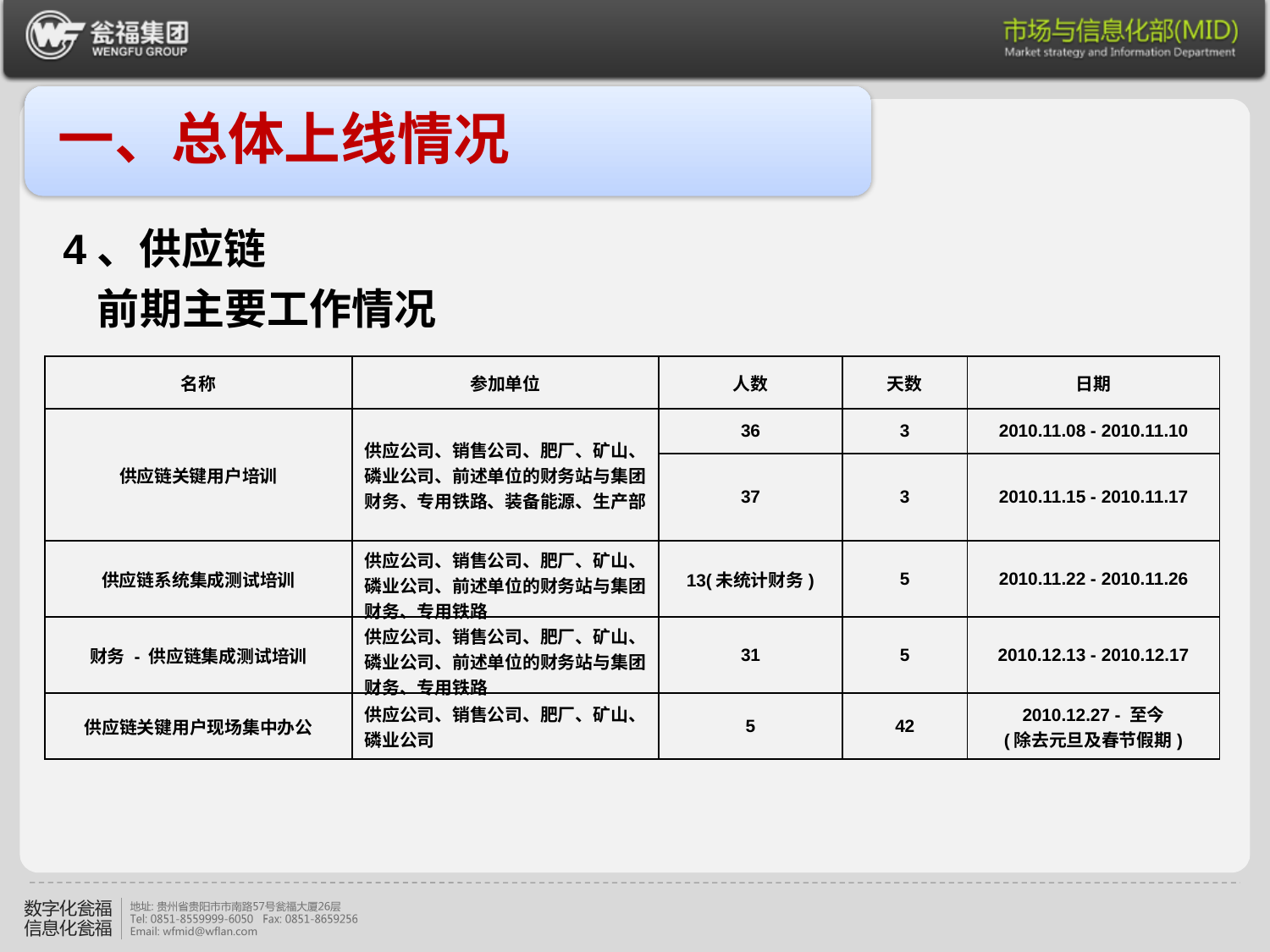

一、总体上线情况
4、供应链
前期主要工作情况
| 名称 | 参加单位 | 人数 | 天数 | 日期 |
| --- | --- | --- | --- | --- |
| 供应链关键用户培训 | 供应公司、销售公司、肥厂、矿山、磷业公司、前述单位的财务站与集团财务、专用铁路、装备能源、生产部 | 36 | 3 | 2010.11.08 - 2010.11.10 |
|  |  | 37 | 3 | 2010.11.15 - 2010.11.17 |
| 供应链系统集成测试培训 | 供应公司、销售公司、肥厂、矿山、磷业公司、前述单位的财务站与集团财务、专用铁路 | 13(未统计财务) | 5 | 2010.11.22 - 2010.11.26 |
| 财务 - 供应链集成测试培训 | 供应公司、销售公司、肥厂、矿山、磷业公司、前述单位的财务站与集团财务、专用铁路 | 31 | 5 | 2010.12.13 - 2010.12.17 |
| 供应链关键用户现场集中办公 | 供应公司、销售公司、肥厂、矿山、磷业公司 | 5 | 42 | 2010.12.27 - 至今 (除去元旦及春节假期) |